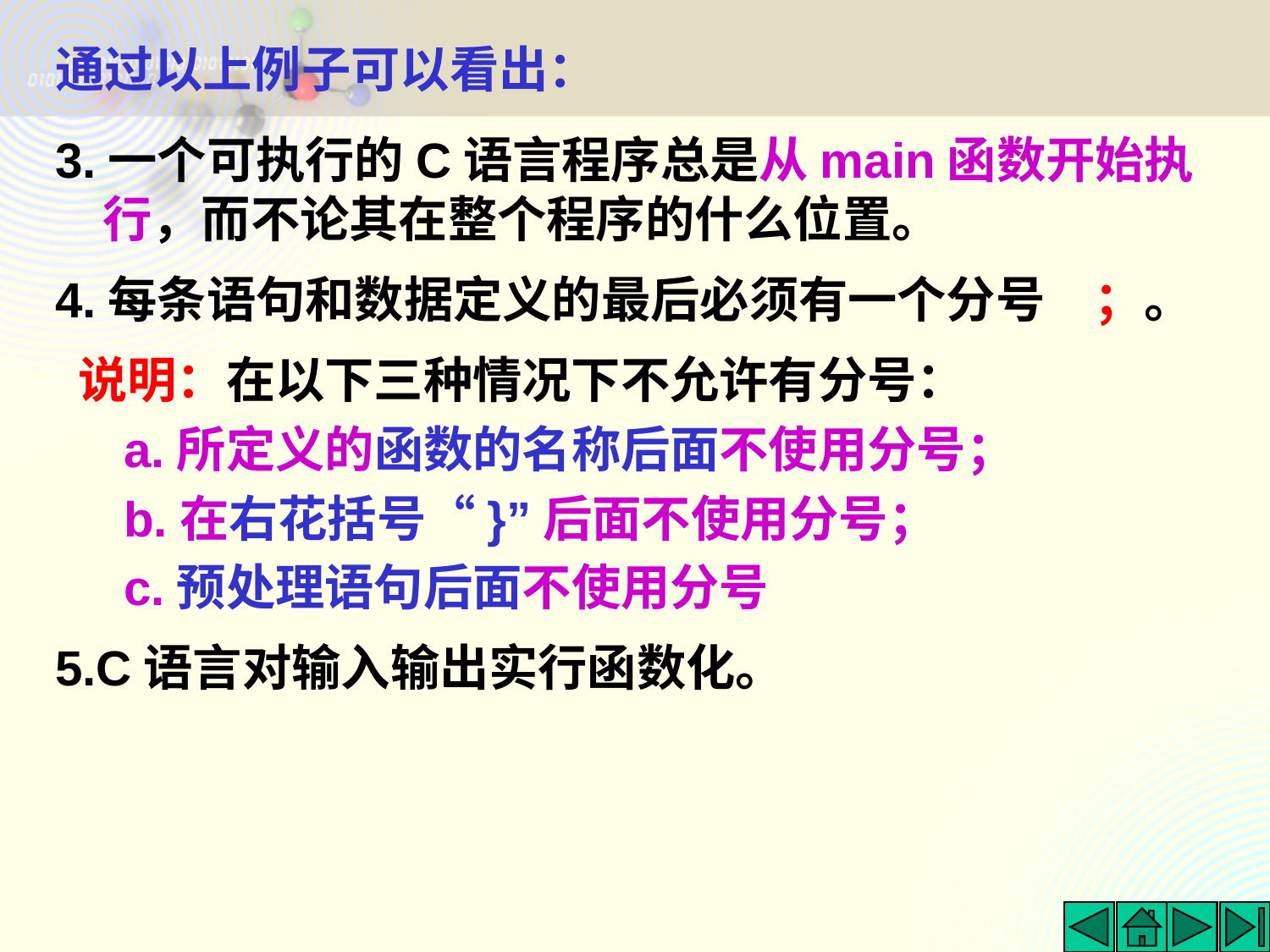

通过以上例子可以看出：
3.一个可执行的C语言程序总是从main函数开始执行，而不论其在整个程序的什么位置。
4.每条语句和数据定义的最后必须有一个分号　；。
 说明：在以下三种情况下不允许有分号：
     a.所定义的函数的名称后面不使用分号；
     b.在右花括号“}”后面不使用分号；
     c.预处理语句后面不使用分号
5.C语言对输入输出实行函数化。